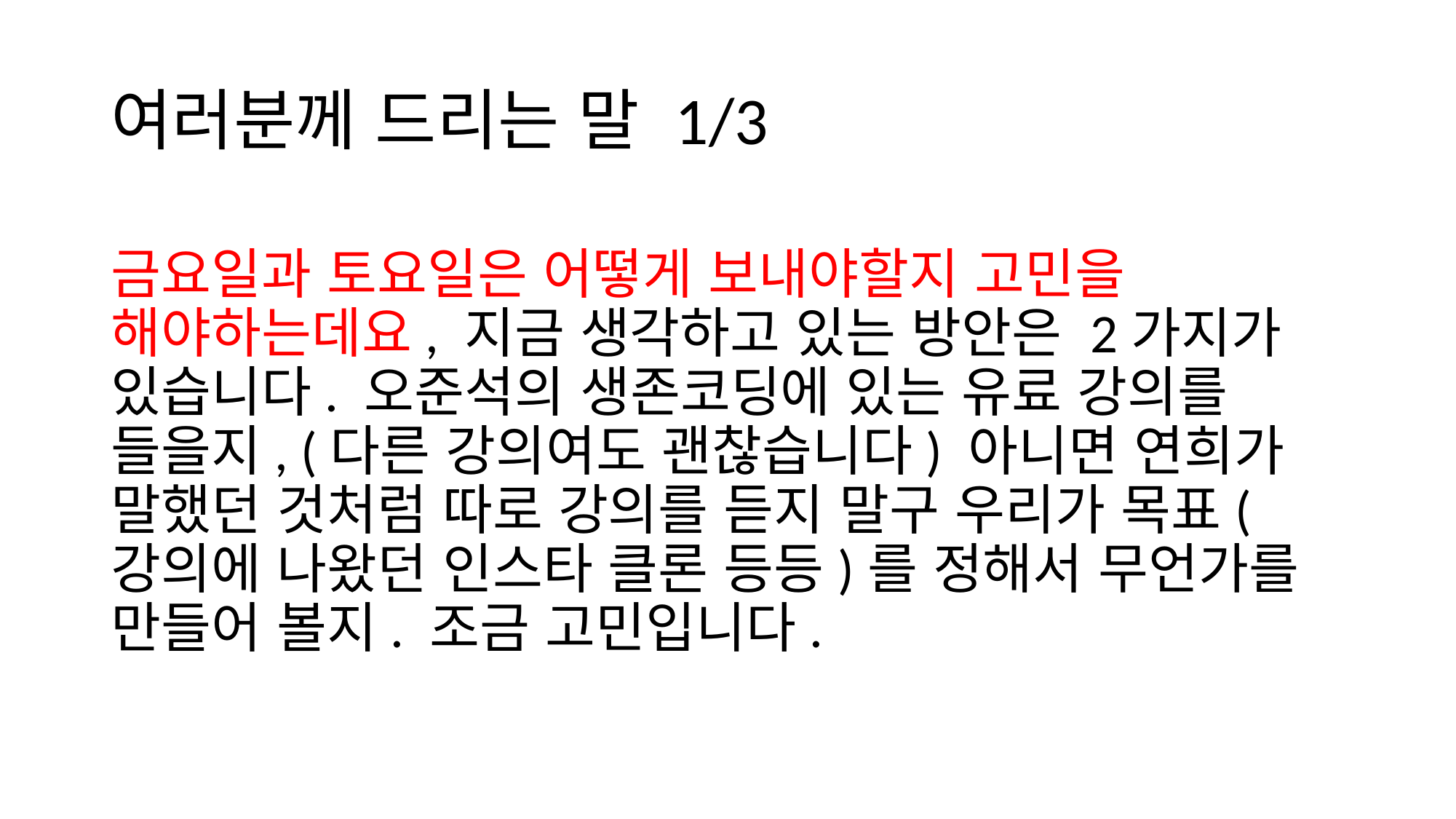

# 여러분께 드리는 말 1/3
금요일과 토요일은 어떻게 보내야할지 고민을 해야하는데요, 지금 생각하고 있는 방안은 2가지가 있습니다. 오준석의 생존코딩에 있는 유료 강의를 들을지, (다른 강의여도 괜찮습니다) 아니면 연희가 말했던 것처럼 따로 강의를 듣지 말구 우리가 목표(강의에 나왔던 인스타 클론 등등)를 정해서 무언가를 만들어 볼지. 조금 고민입니다.